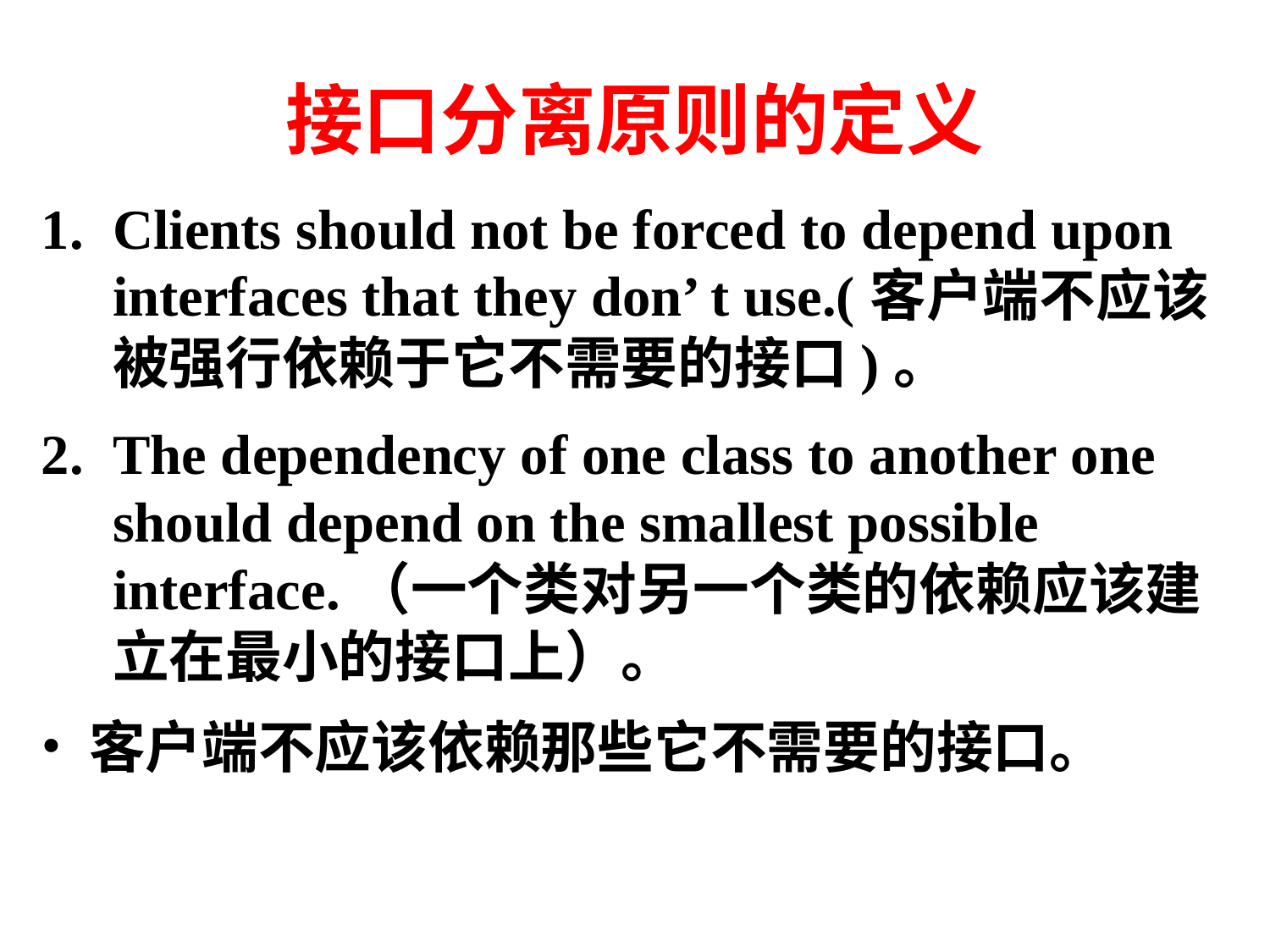

# 接口分离原则的定义
Clients should not be forced to depend upon interfaces that they don’ t use.(客户端不应该被强行依赖于它不需要的接口)。
The dependency of one class to another one should depend on the smallest possible interface.（一个类对另一个类的依赖应该建立在最小的接口上）。
客户端不应该依赖那些它不需要的接口。